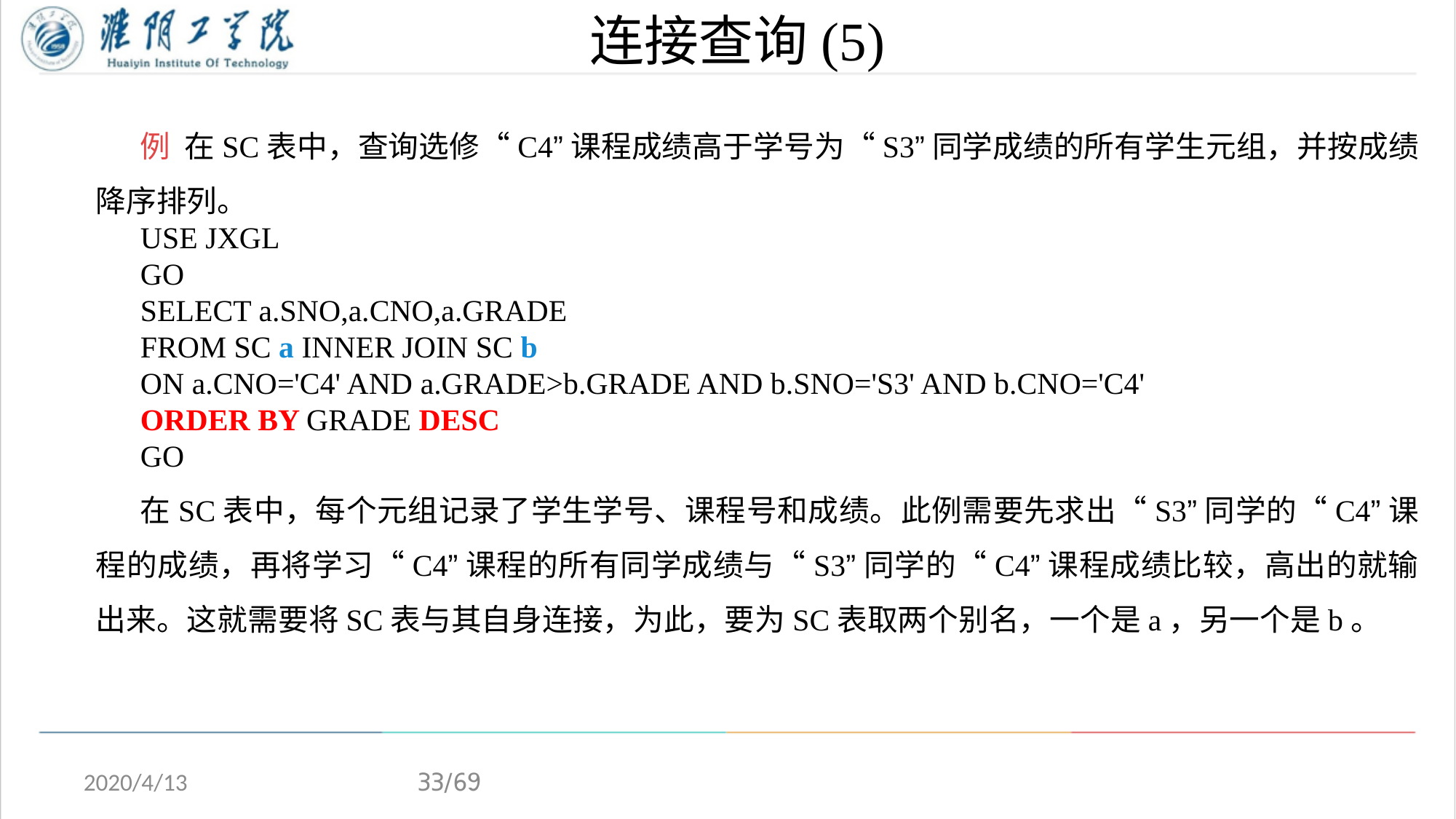

# 连接查询(5)
例  在SC表中，查询选修“C4”课程成绩高于学号为“S3”同学成绩的所有学生元组，并按成绩降序排列。
USE JXGL
GO
SELECT a.SNO,a.CNO,a.GRADE
FROM SC a INNER JOIN SC b
ON a.CNO='C4' AND a.GRADE>b.GRADE AND b.SNO='S3' AND b.CNO='C4'
ORDER BY GRADE DESC
GO
在SC表中，每个元组记录了学生学号、课程号和成绩。此例需要先求出“S3”同学的“C4”课程的成绩，再将学习“C4”课程的所有同学成绩与“S3”同学的“C4”课程成绩比较，高出的就输出来。这就需要将SC表与其自身连接，为此，要为SC表取两个别名，一个是a，另一个是b。
33/69
2020/4/13